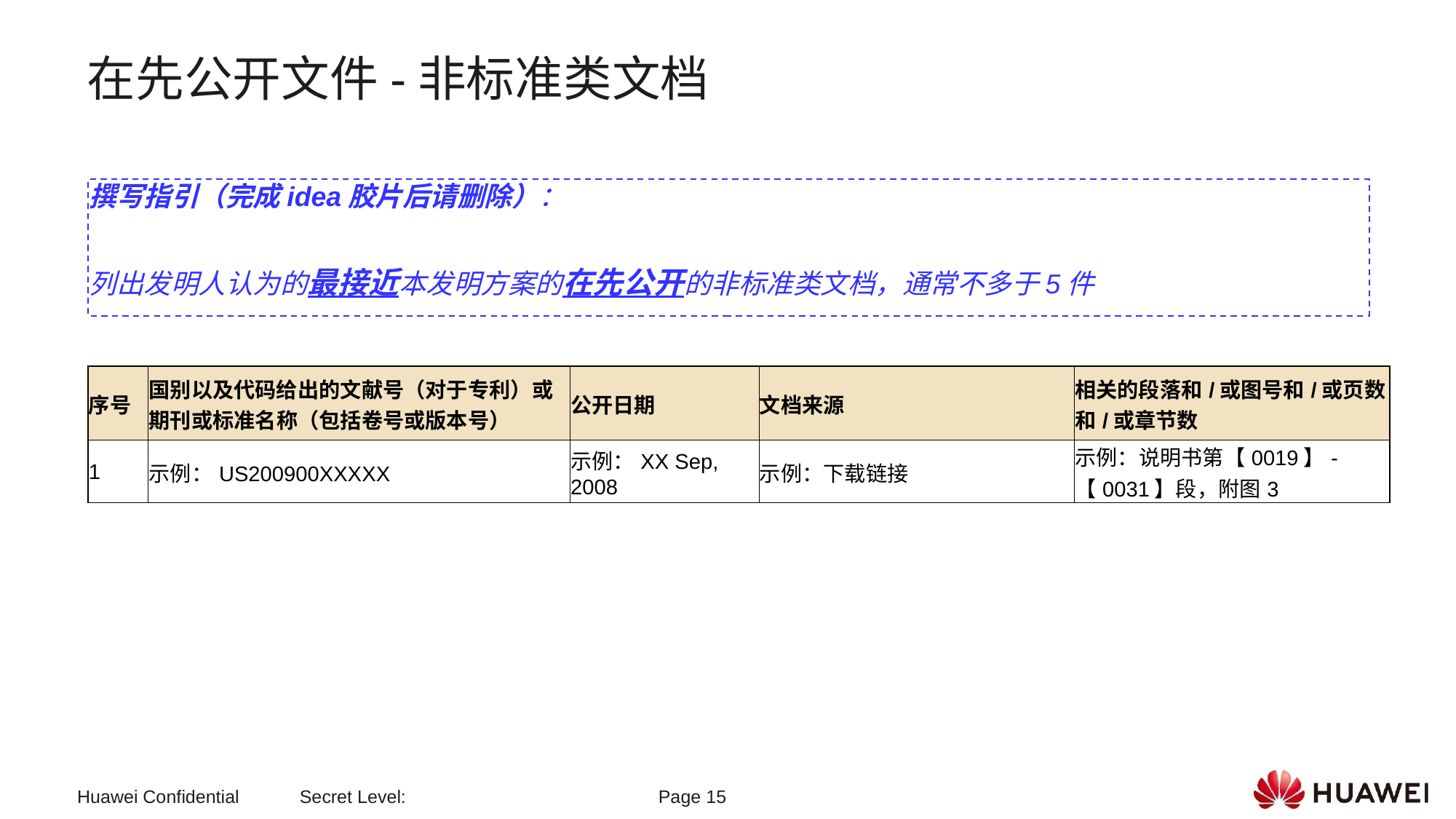

在先公开文件-非标准类文档
撰写指引（完成idea胶片后请删除）：

列出发明人认为的最接近本发明方案的在先公开的非标准类文档，通常不多于5件
| 序号 | 国别以及代码给出的文献号（对于专利）或 期刊或标准名称（包括卷号或版本号） | 公开日期 | 文档来源 | 相关的段落和/或图号和/或页数和/或章节数 |
| --- | --- | --- | --- | --- |
| 1 | 示例：US200900XXXXX | 示例：XX Sep, 2008 | 示例：下载链接 | 示例：说明书第【0019】-【0031】段，附图3 |